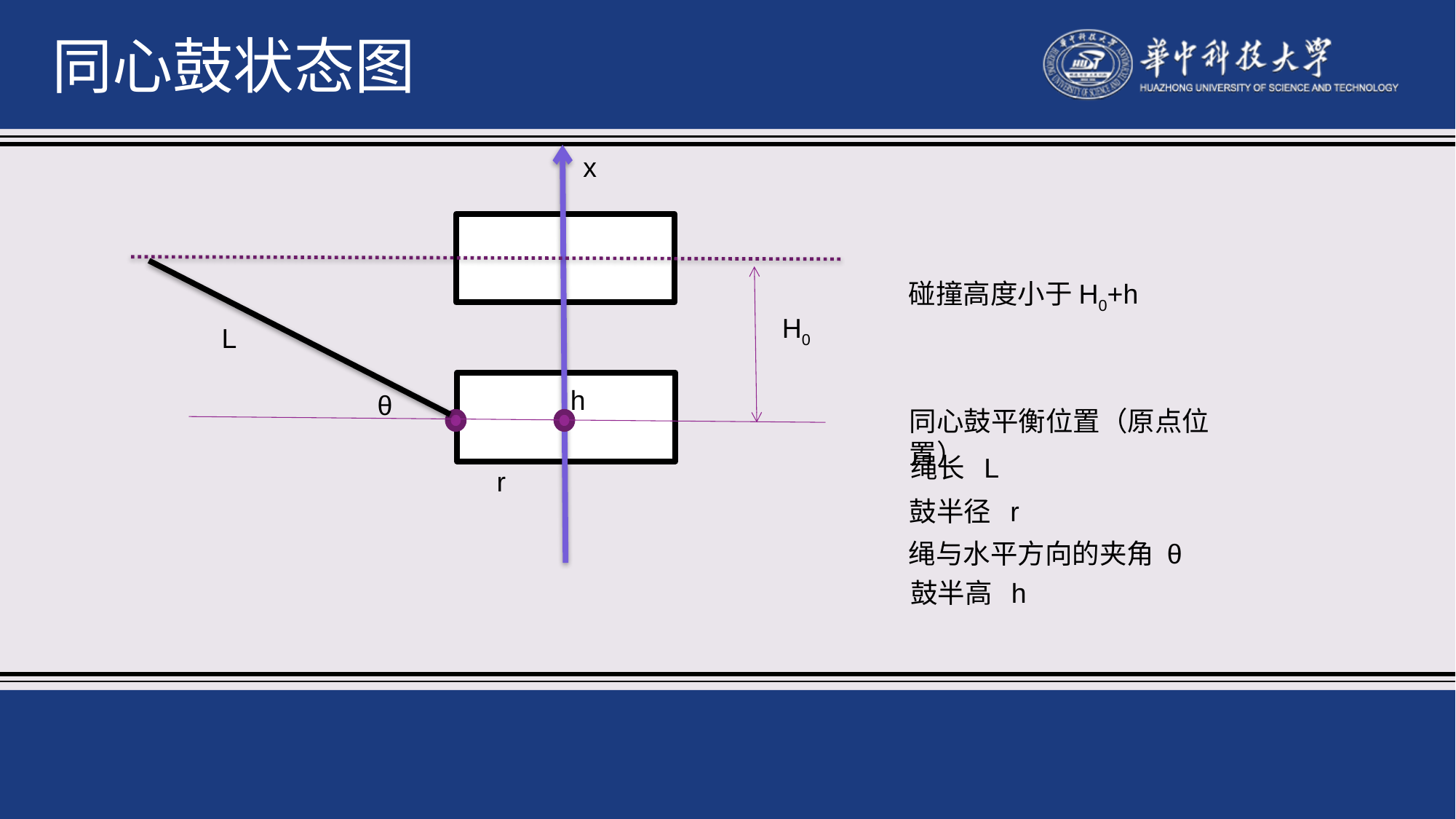

同心鼓状态图
x

碰撞高度小于H0+h
H0
L

h
θ
同心鼓平衡位置（原点位置）

绳长  L
r
鼓半径  r
绳与水平方向的夹角 θ
鼓半高  h